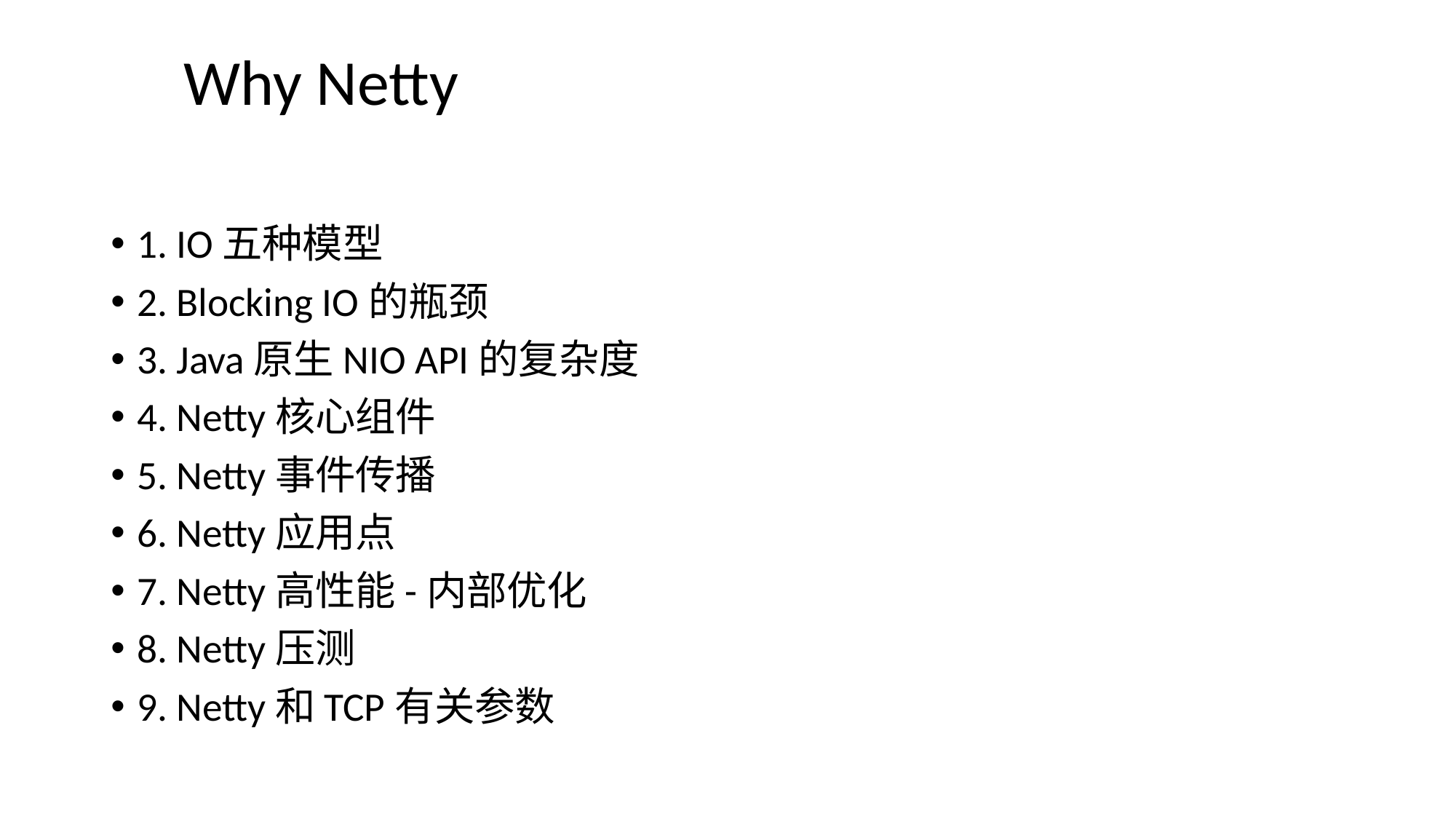

# Why Netty
1. IO五种模型
2. Blocking IO的瓶颈
3. Java原生NIO API的复杂度
4. Netty核心组件
5. Netty事件传播
6. Netty应用点
7. Netty高性能-内部优化
8. Netty压测
9. Netty和TCP有关参数